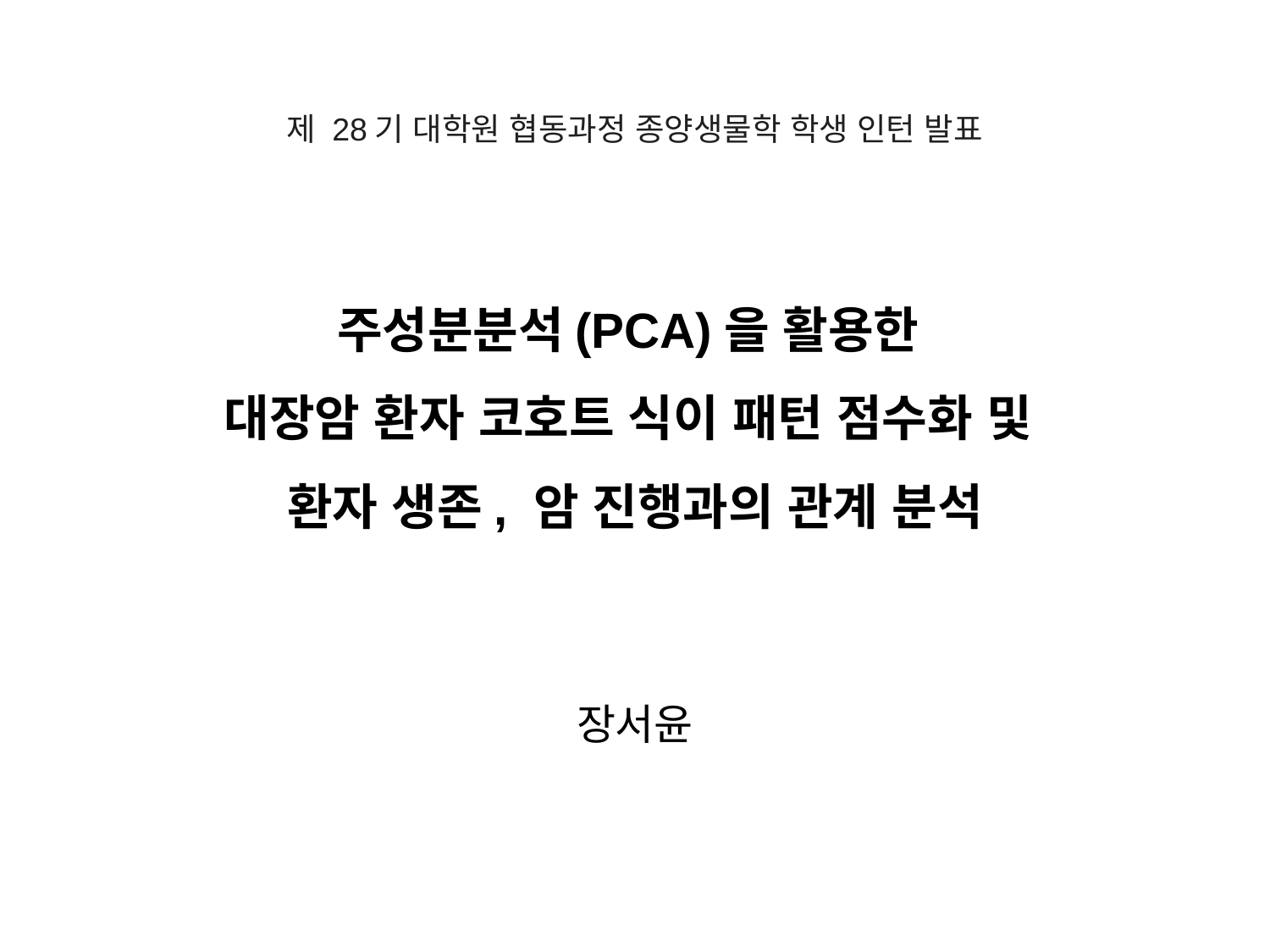

제 28기 대학원 협동과정 종양생물학 학생 인턴 발표
# 주성분분석(PCA)을 활용한 대장암 환자 코호트 식이 패턴 점수화 및 환자 생존, 암 진행과의 관계 분석
장서윤